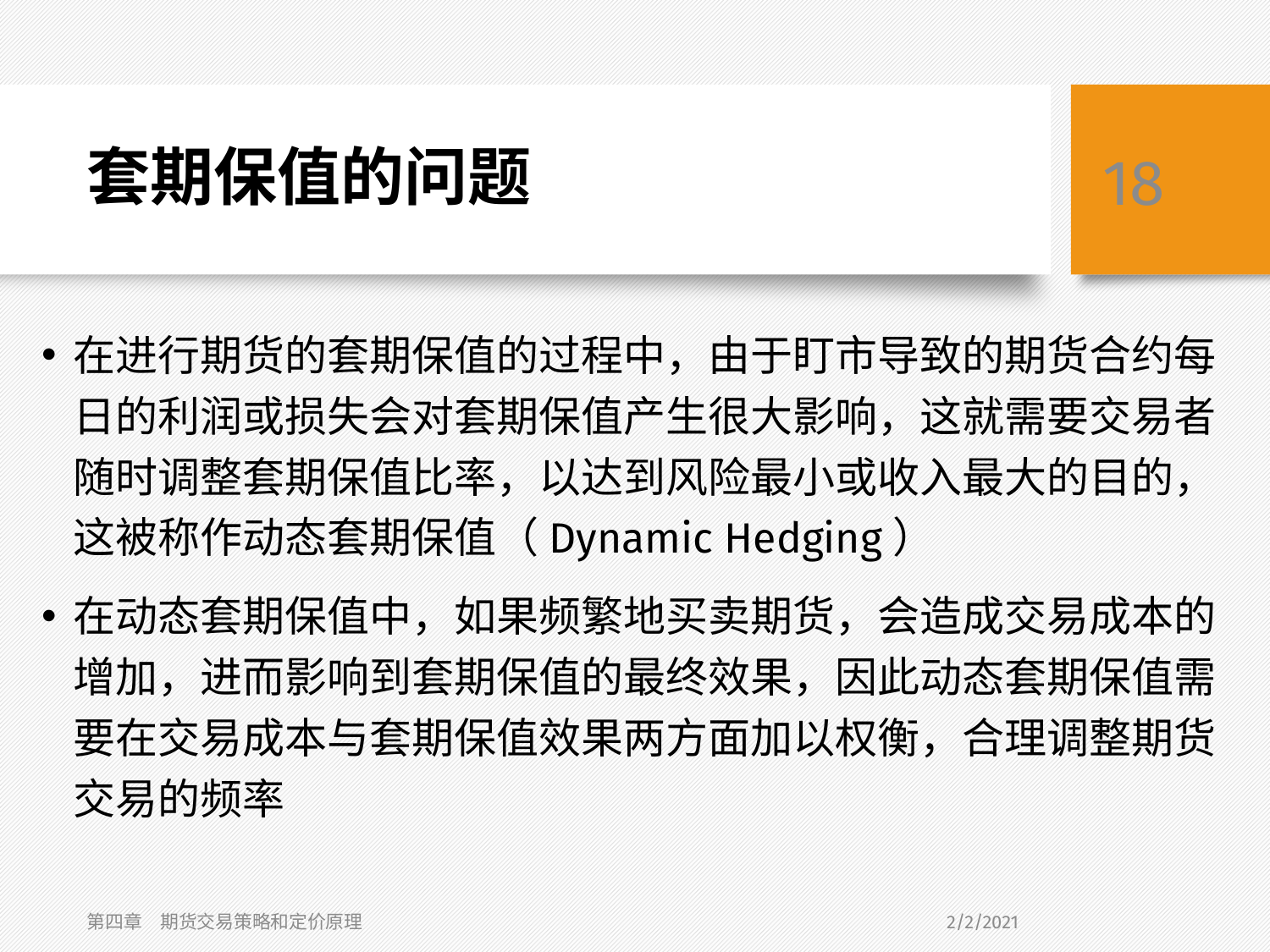

# 套期保值的问题
18
在进行期货的套期保值的过程中，由于盯市导致的期货合约每日的利润或损失会对套期保值产生很大影响，这就需要交易者随时调整套期保值比率，以达到风险最小或收入最大的目的，这被称作动态套期保值（Dynamic Hedging）
在动态套期保值中，如果频繁地买卖期货，会造成交易成本的增加，进而影响到套期保值的最终效果，因此动态套期保值需要在交易成本与套期保值效果两方面加以权衡，合理调整期货交易的频率
2/2/2021
第四章　期货交易策略和定价原理